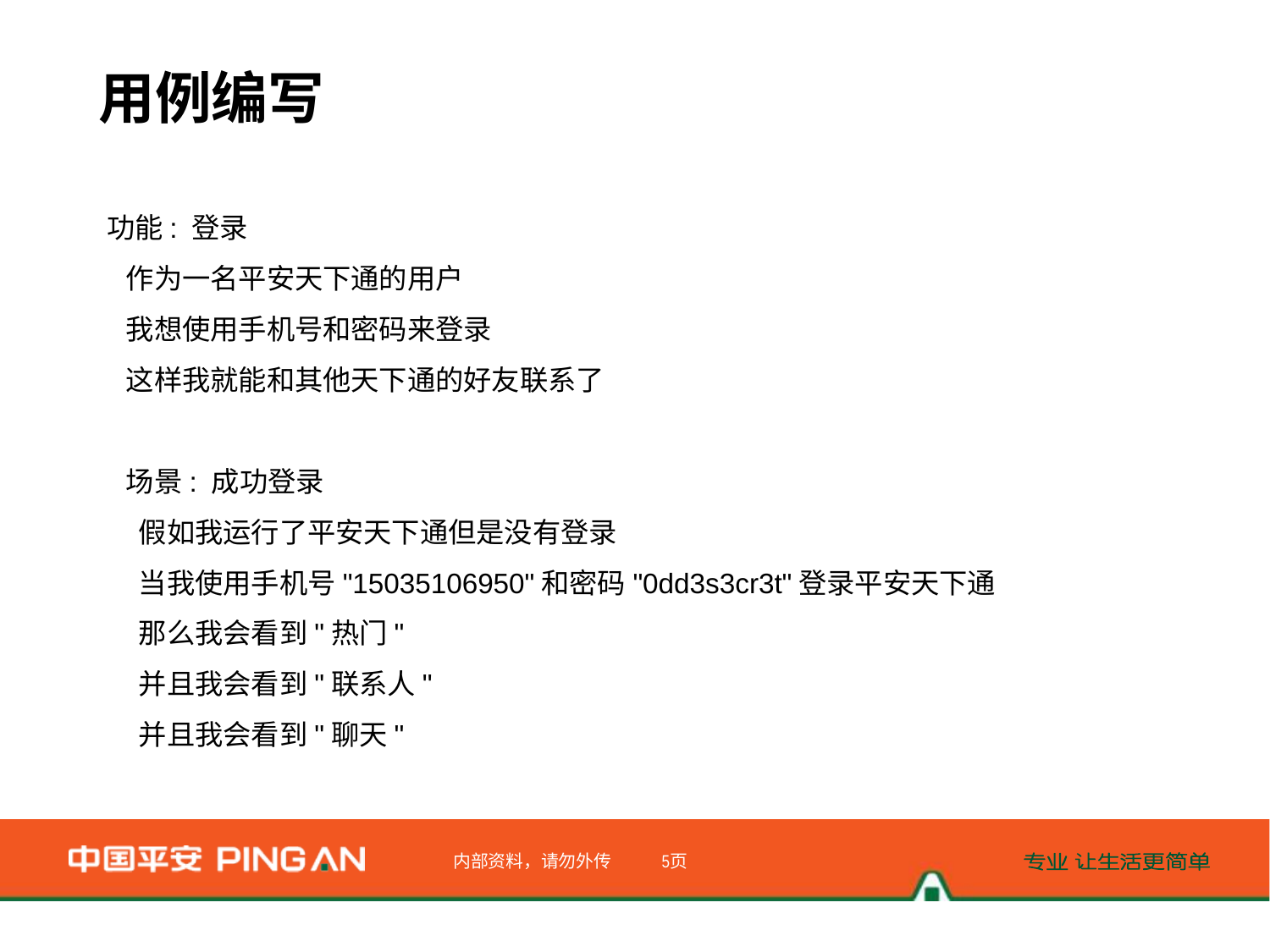

用例编写
功能: 登录
  作为一名平安天下通的用户
  我想使用手机号和密码来登录
  这样我就能和其他天下通的好友联系了

  场景: 成功登录
    假如我运行了平安天下通但是没有登录
    当我使用手机号"15035106950"和密码"0dd3s3cr3t"登录平安天下通
    那么我会看到"热门"
    并且我会看到"联系人"
    并且我会看到"聊天"